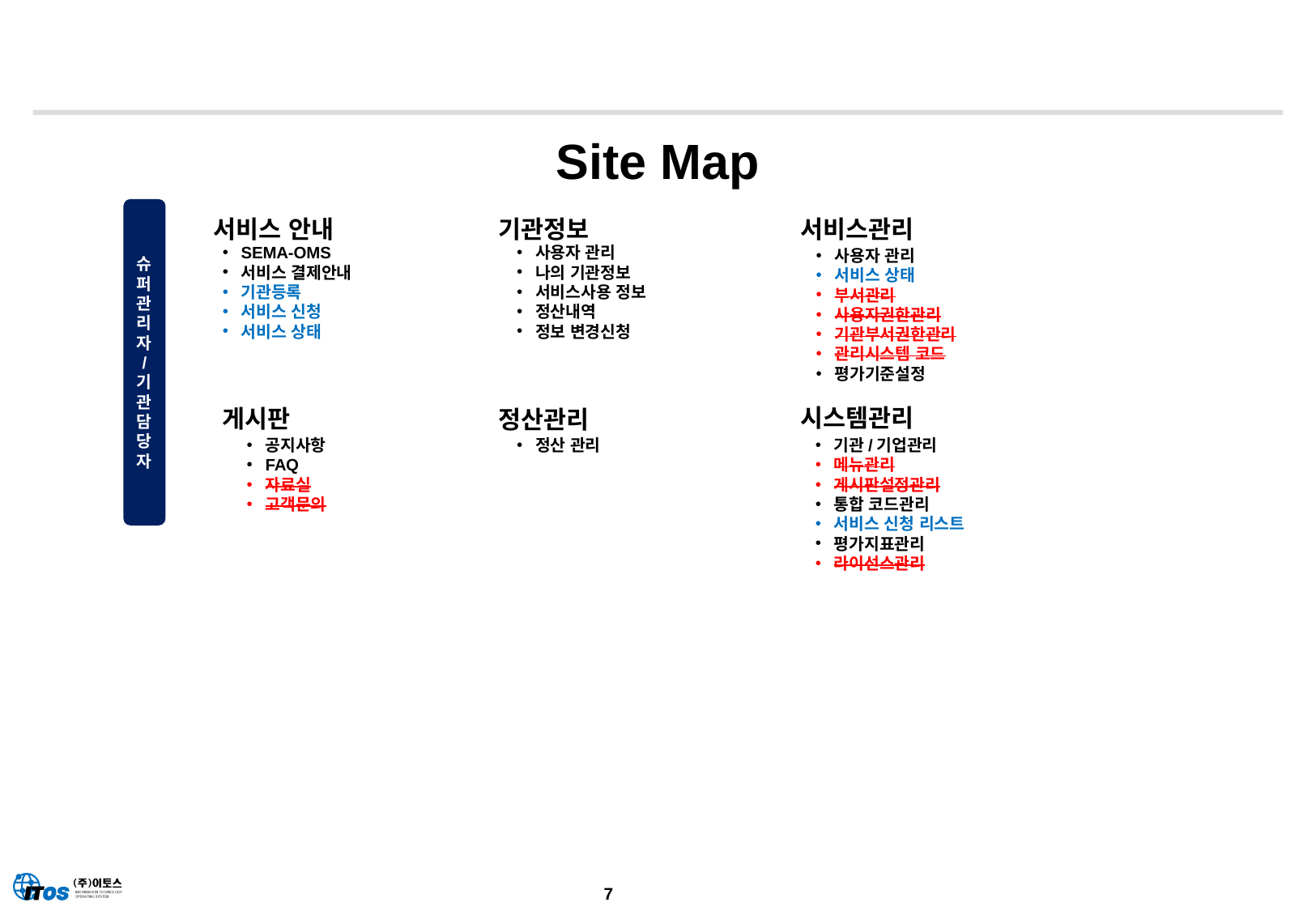

Site Map
서비스 안내
기관정보
서비스관리
슈퍼관리자
/
기관담당자
SEMA-OMS
서비스 결제안내
기관등록
서비스 신청
서비스 상태
사용자 관리
나의 기관정보
서비스사용 정보
정산내역
정보 변경신청
사용자 관리
서비스 상태
부서관리
사용자권한관리
기관부서권한관리
관리시스템 코드
평가기준설정
시스템관리
게시판
정산관리
정산 관리
기관/기업관리
메뉴관리
게시판설정관리
통합 코드관리
서비스 신청 리스트
평가지표관리
라이선스관리
공지사항
FAQ
자료실
고객문의